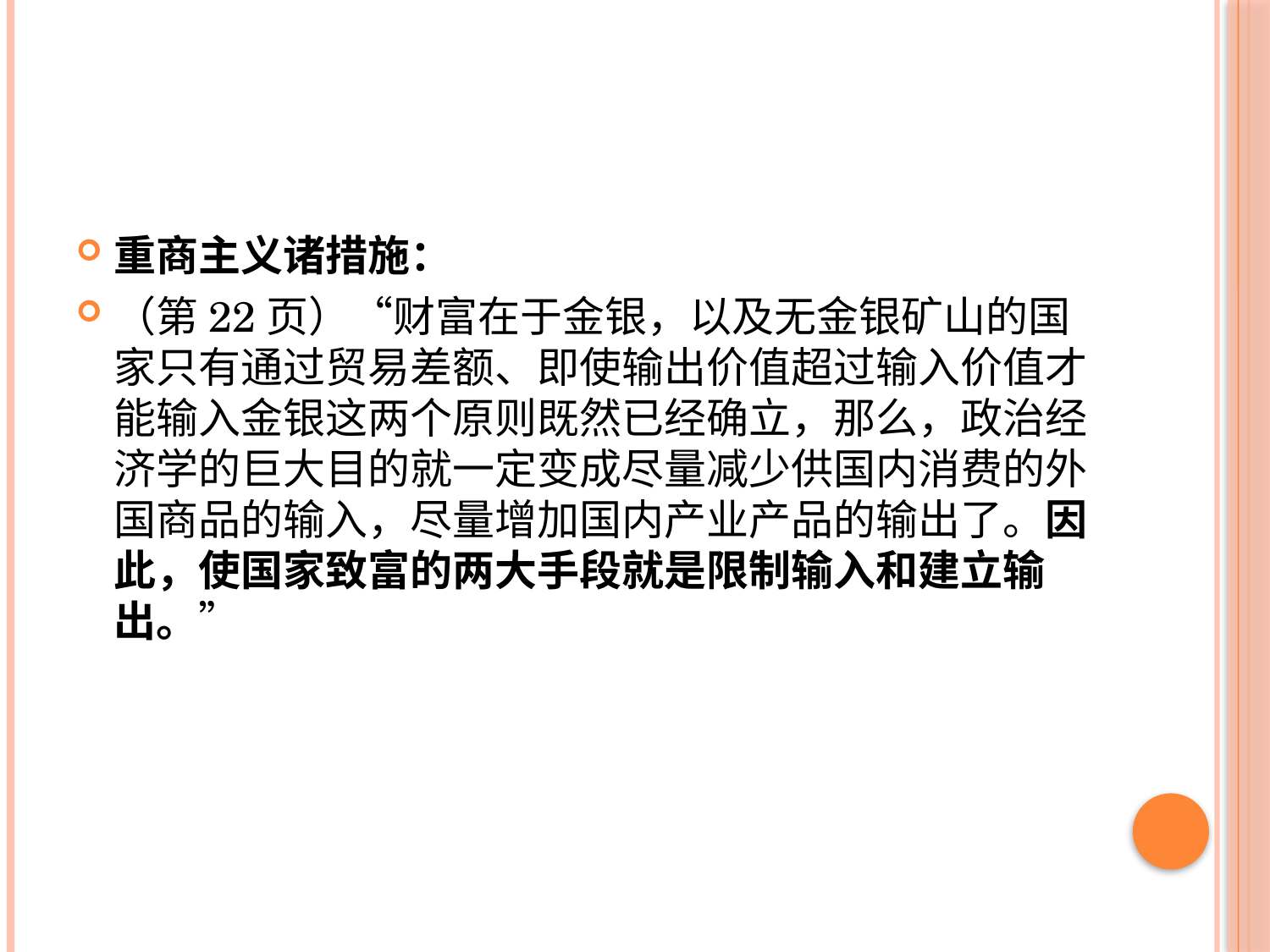

#
重商主义诸措施：
（第22页）“财富在于金银，以及无金银矿山的国家只有通过贸易差额、即使输出价值超过输入价值才能输入金银这两个原则既然已经确立，那么，政治经济学的巨大目的就一定变成尽量减少供国内消费的外国商品的输入，尽量增加国内产业产品的输出了。因此，使国家致富的两大手段就是限制输入和建立输出。”